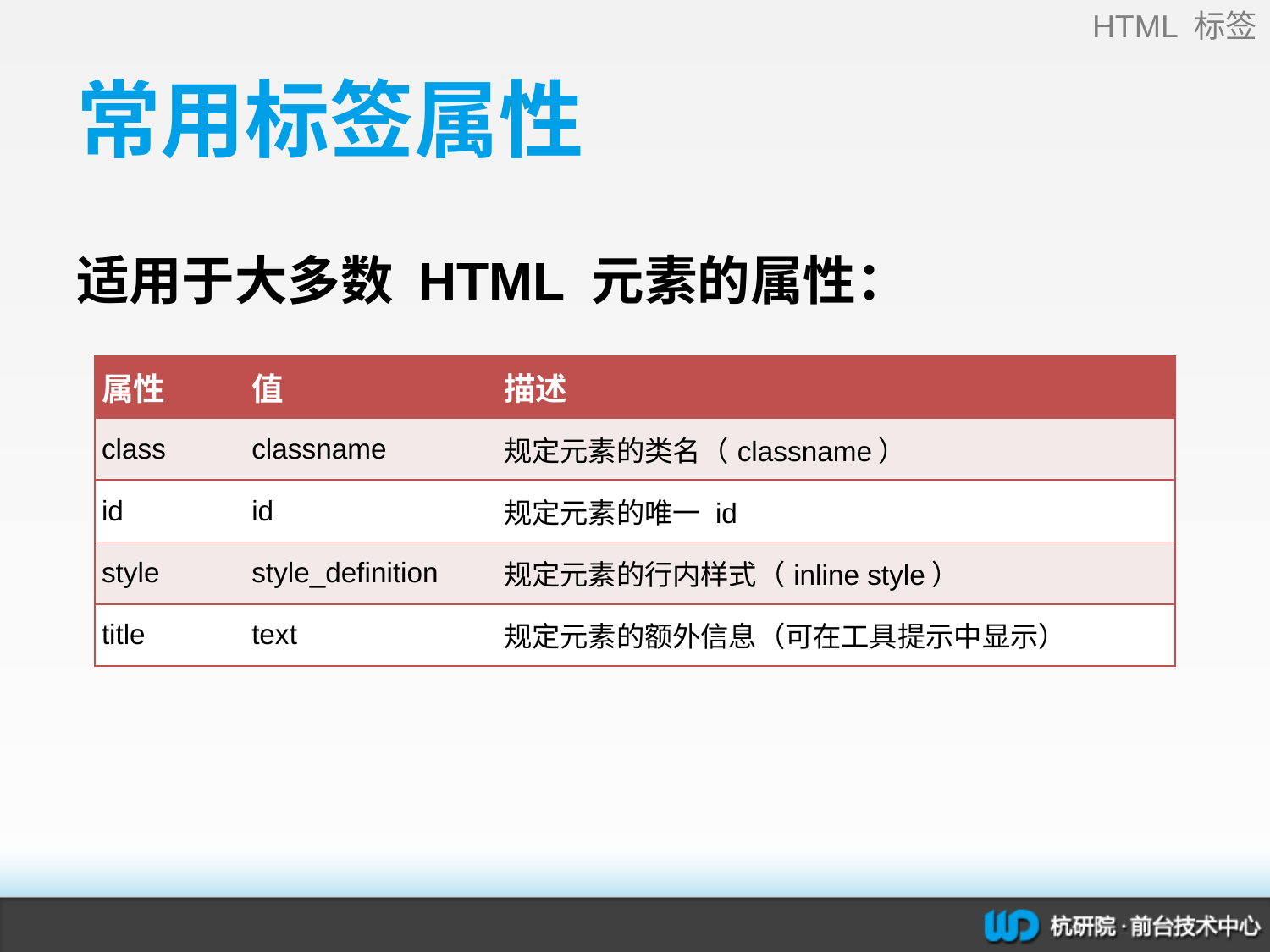

HTML 标签
# 常用标签属性
适用于大多数 HTML 元素的属性：

| 属性 | 值 | 描述 |
| --- | --- | --- |
| class | classname | 规定元素的类名（classname） |
| id | id | 规定元素的唯一 id |
| style | style\_definition | 规定元素的行内样式（inline style） |
| title | text | 规定元素的额外信息（可在工具提示中显示） |